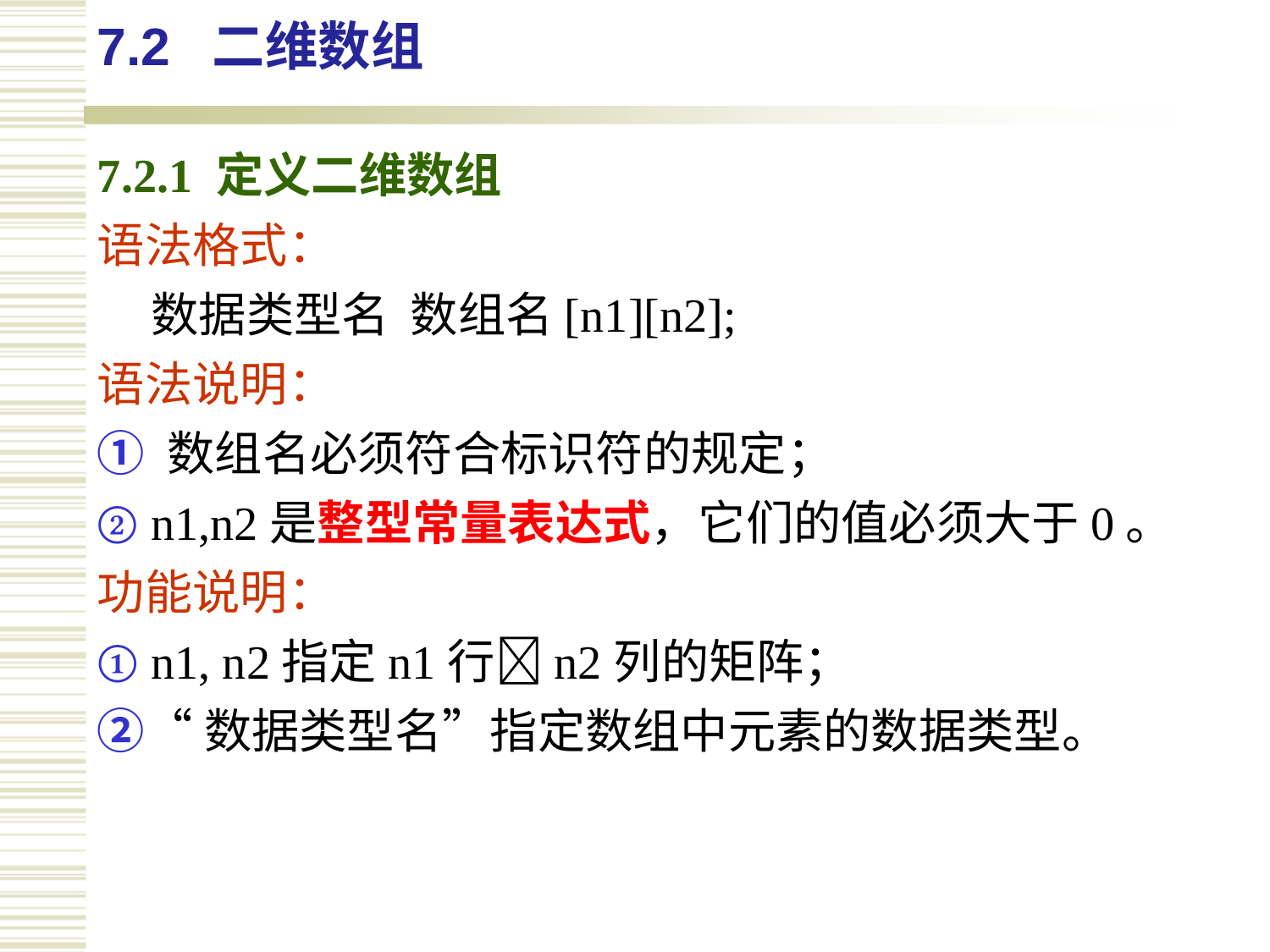

7.2  二维数组
7.2.1 定义二维数组
语法格式：
    数据类型名  数组名[n1][n2];
语法说明：
① 数组名必须符合标识符的规定；
② n1,n2是整型常量表达式，它们的值必须大于0。
功能说明：
① n1, n2指定n1行×n2列的矩阵；
②“数据类型名”指定数组中元素的数据类型。